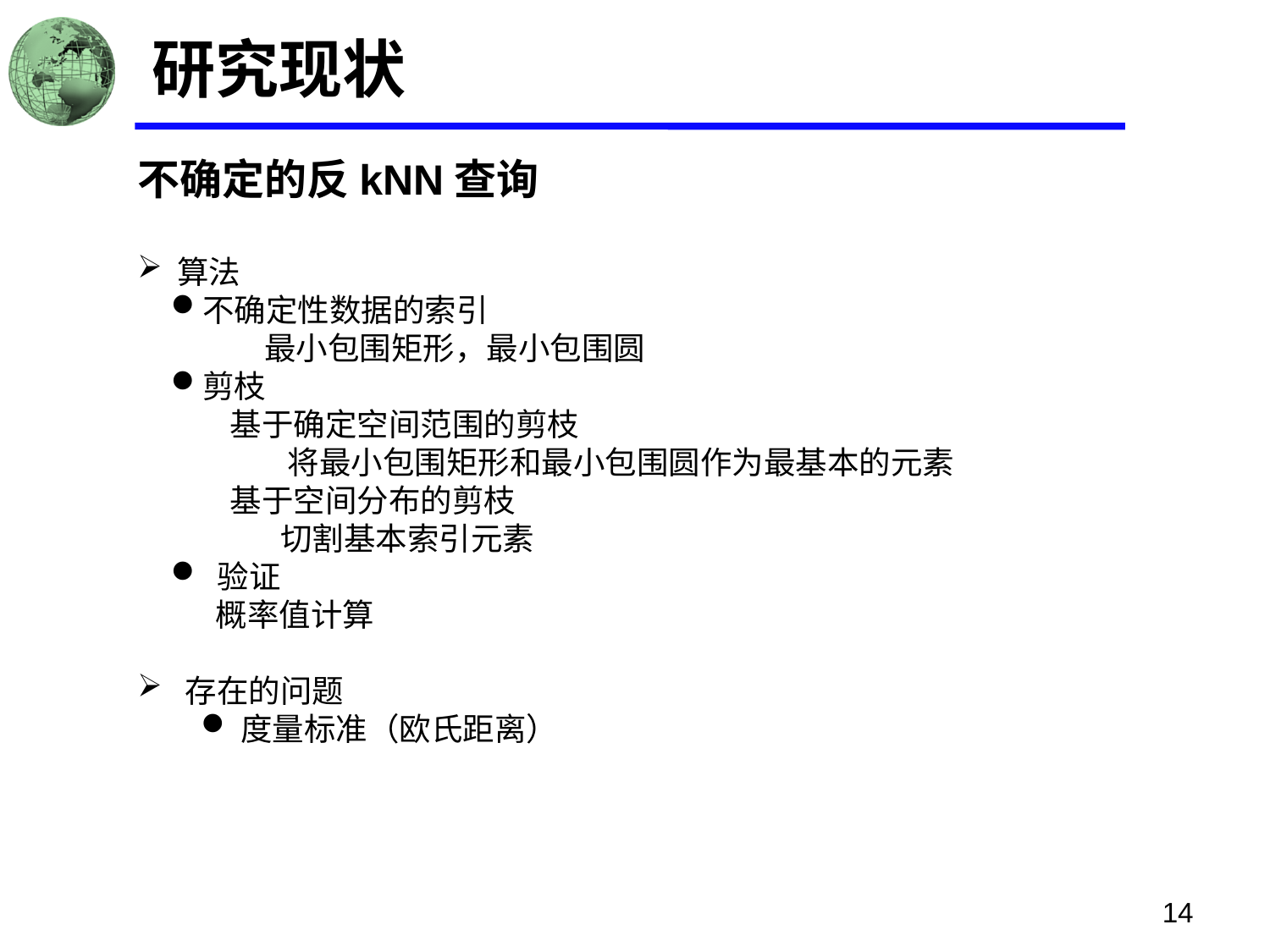

# 研究现状
不确定的反kNN查询
算法
不确定性数据的索引
	最小包围矩形，最小包围圆
剪枝
   基于确定空间范围的剪枝
           将最小包围矩形和最小包围圆作为最基本的元素
   基于空间分布的剪枝
          切割基本索引元素
 验证
 概率值计算

存在的问题
度量标准（欧氏距离）
14